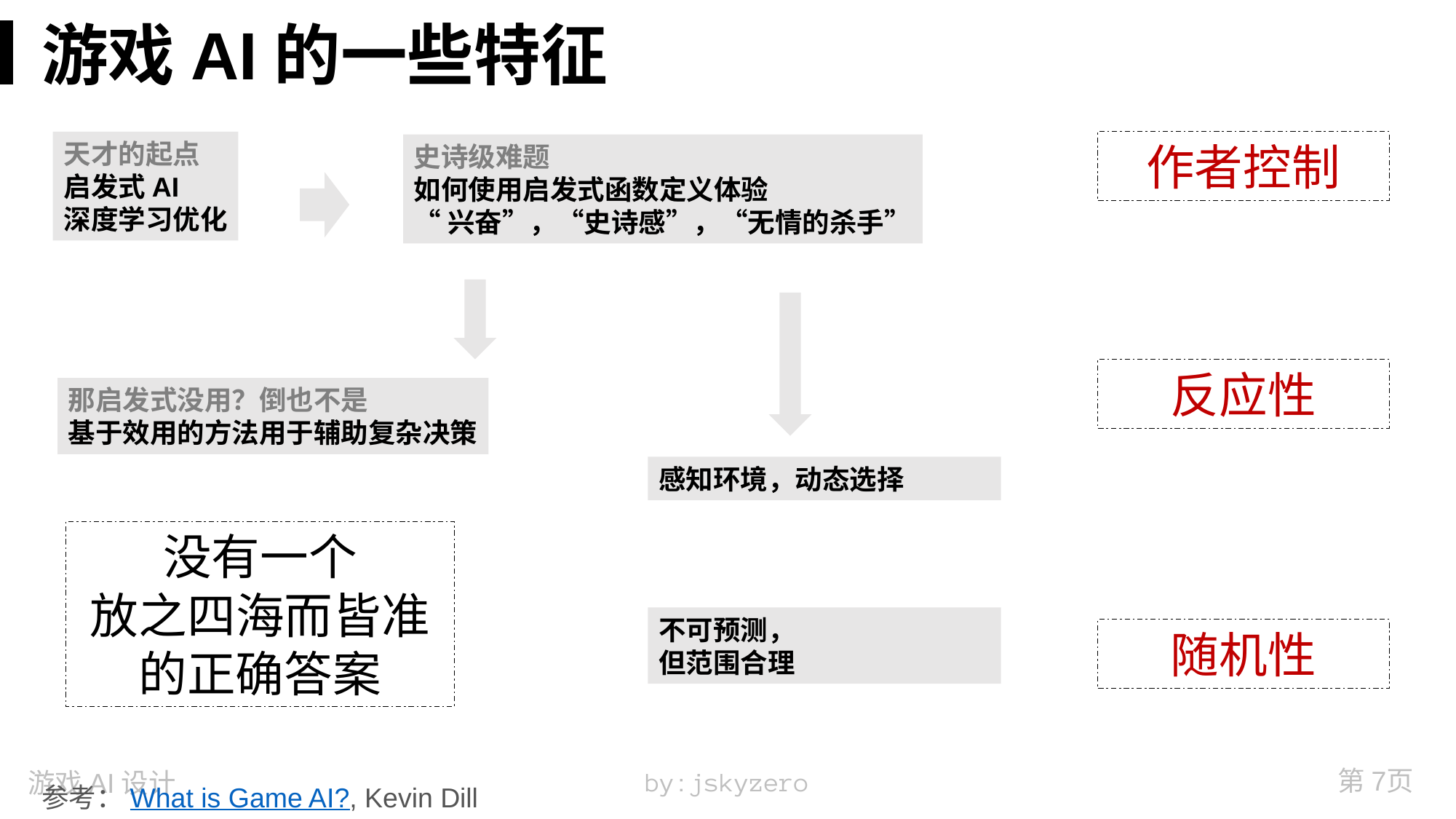

# 游戏AI的一些特征
天才的起点
启发式AI
深度学习优化
作者控制
史诗级难题
如何使用启发式函数定义体验
“兴奋”，“史诗感”，“无情的杀手”

反应性
那启发式没用？倒也不是
基于效用的方法用于辅助复杂决策
感知环境，动态选择
没有一个
放之四海而皆准
的正确答案
不可预测，
但范围合理
随机性
参考：What is Game AI?, Kevin Dill